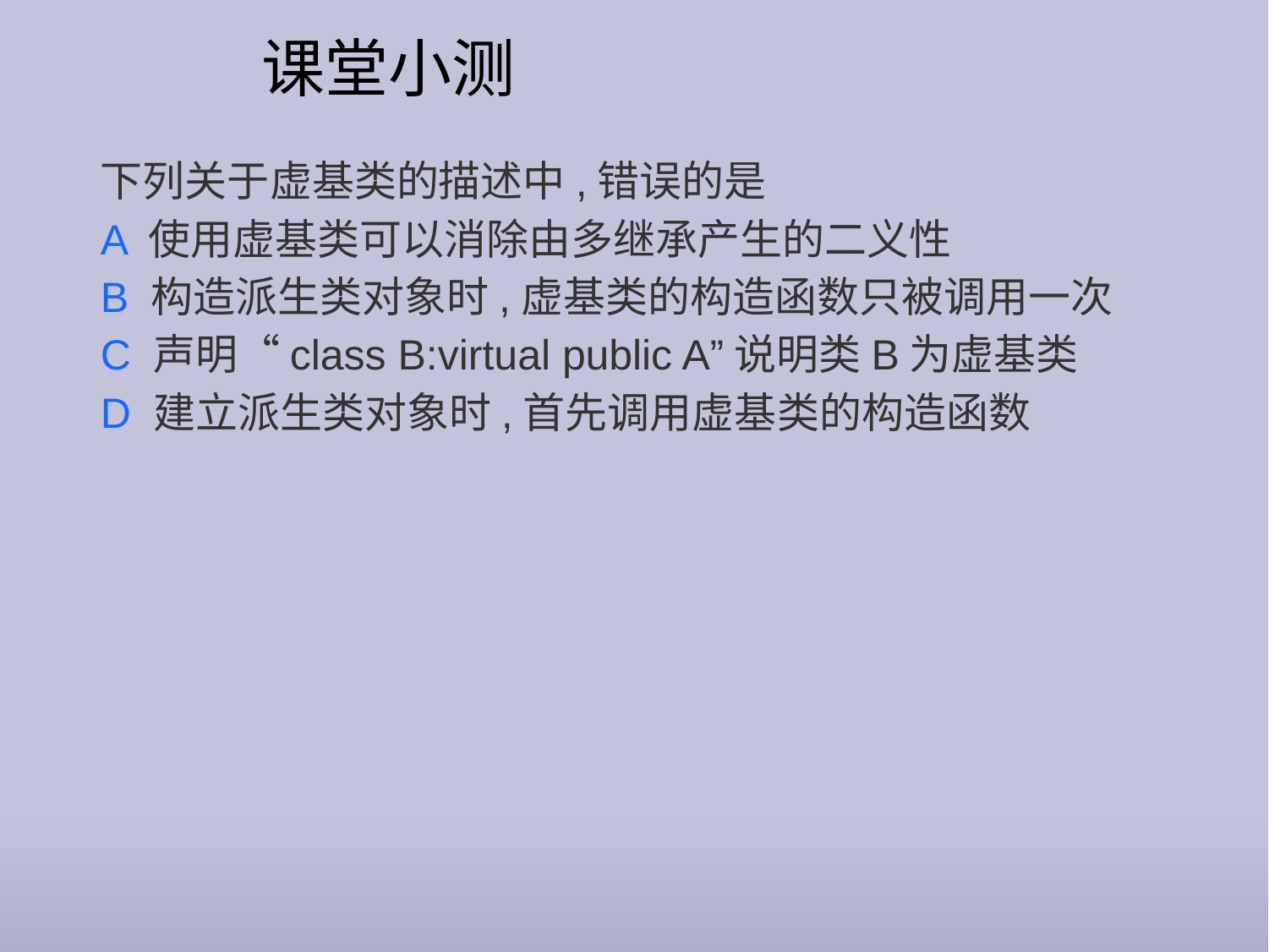

# 课堂小测
下列关于虚基类的描述中,错误的是
A 使用虚基类可以消除由多继承产生的二义性
B 构造派生类对象时,虚基类的构造函数只被调用一次
C 声明“class B:virtual public A”说明类B为虚基类
D 建立派生类对象时,首先调用虚基类的构造函数